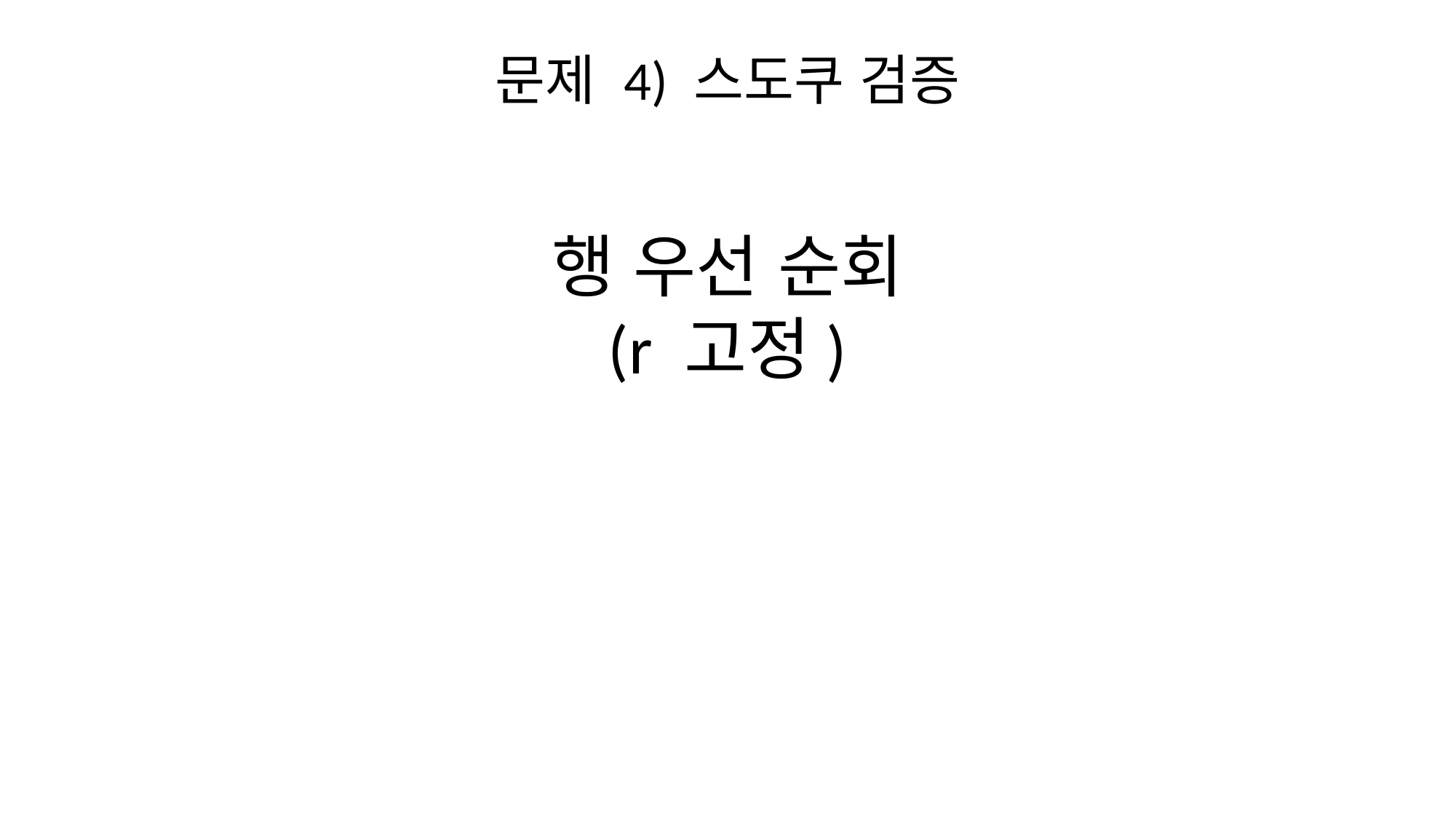

# 문제 4) 스도쿠 검증
행 우선 순회
(r 고정)